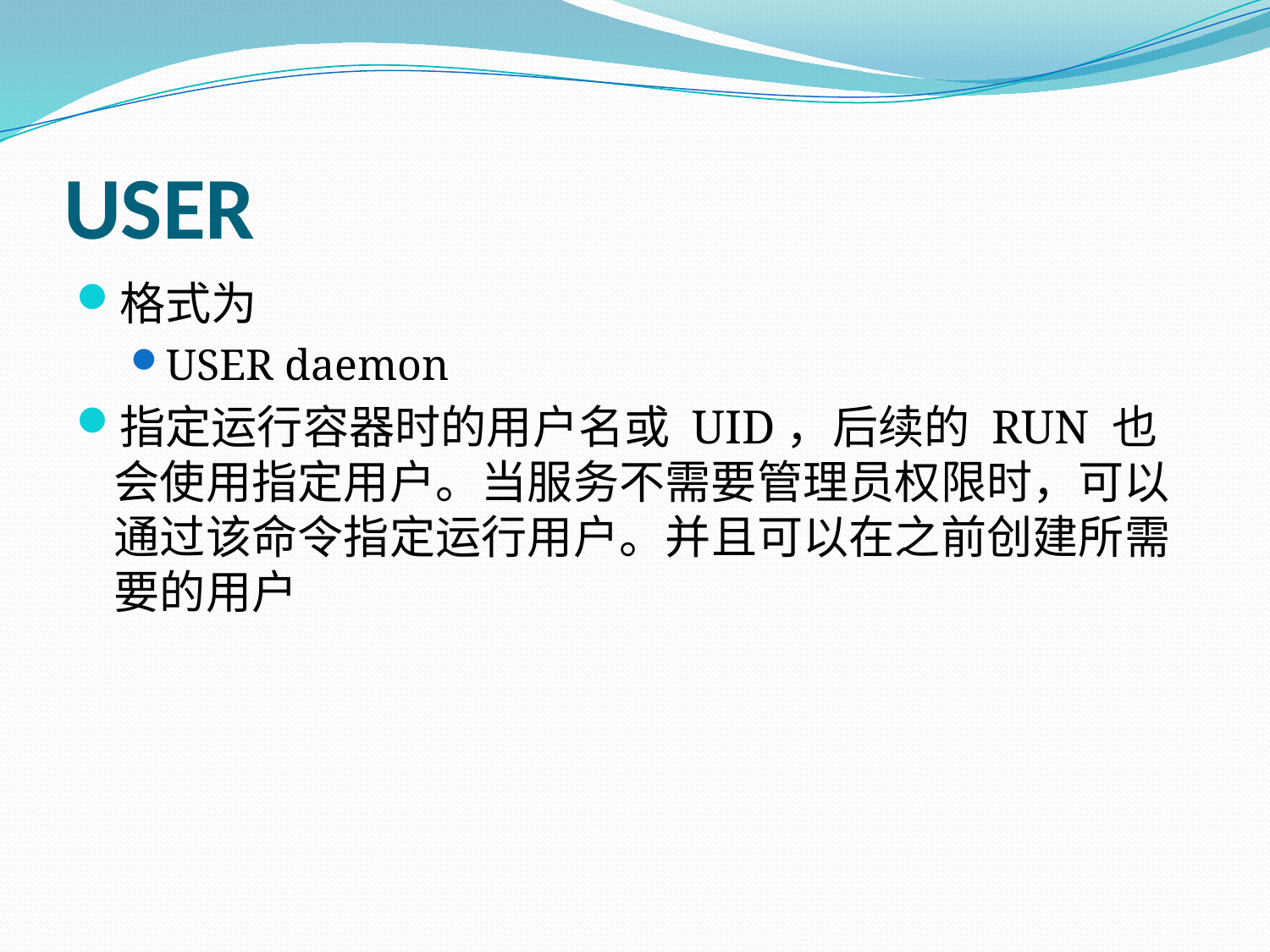

# USER
格式为
USER daemon
指定运行容器时的用户名或 UID，后续的 RUN 也会使用指定用户。当服务不需要管理员权限时，可以通过该命令指定运行用户。并且可以在之前创建所需要的用户